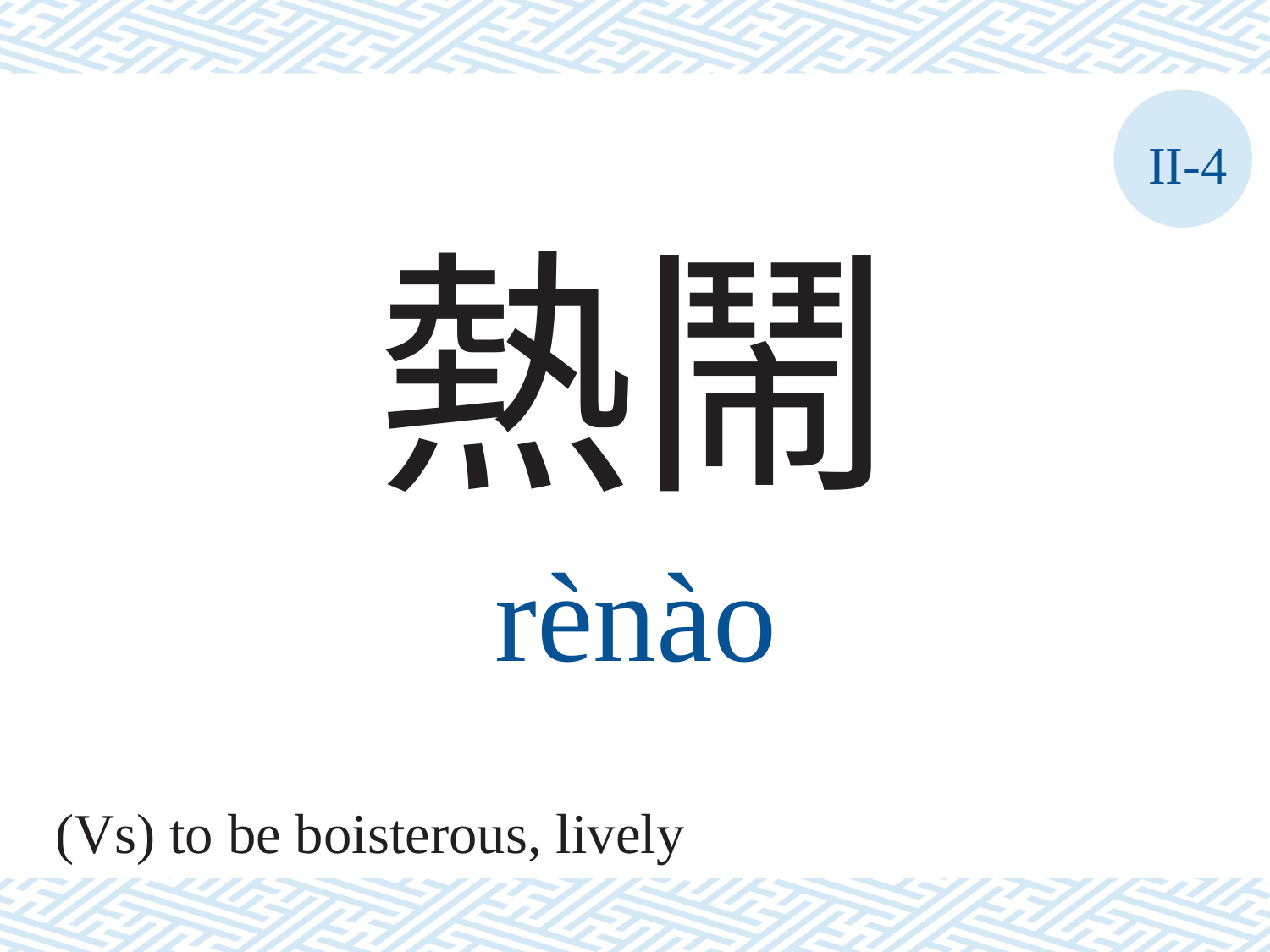

II-4
熱鬧
rènào
(Vs) to be boisterous, lively